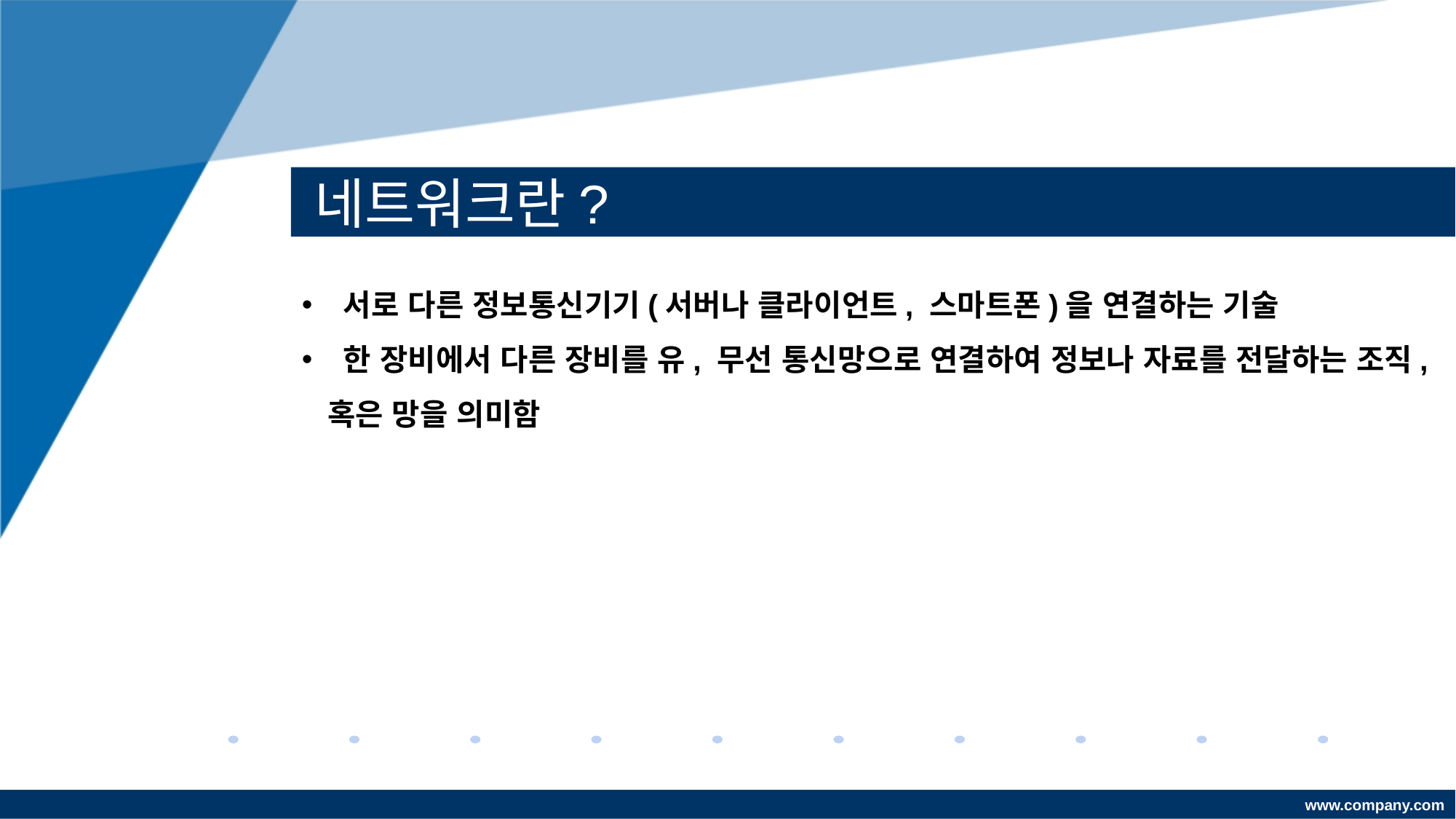

# 네트워크란?
 서로 다른 정보통신기기(서버나 클라이언트, 스마트폰)을 연결하는 기술
 한 장비에서 다른 장비를 유, 무선 통신망으로 연결하여 정보나 자료를 전달하는 조직, 혹은 망을 의미함